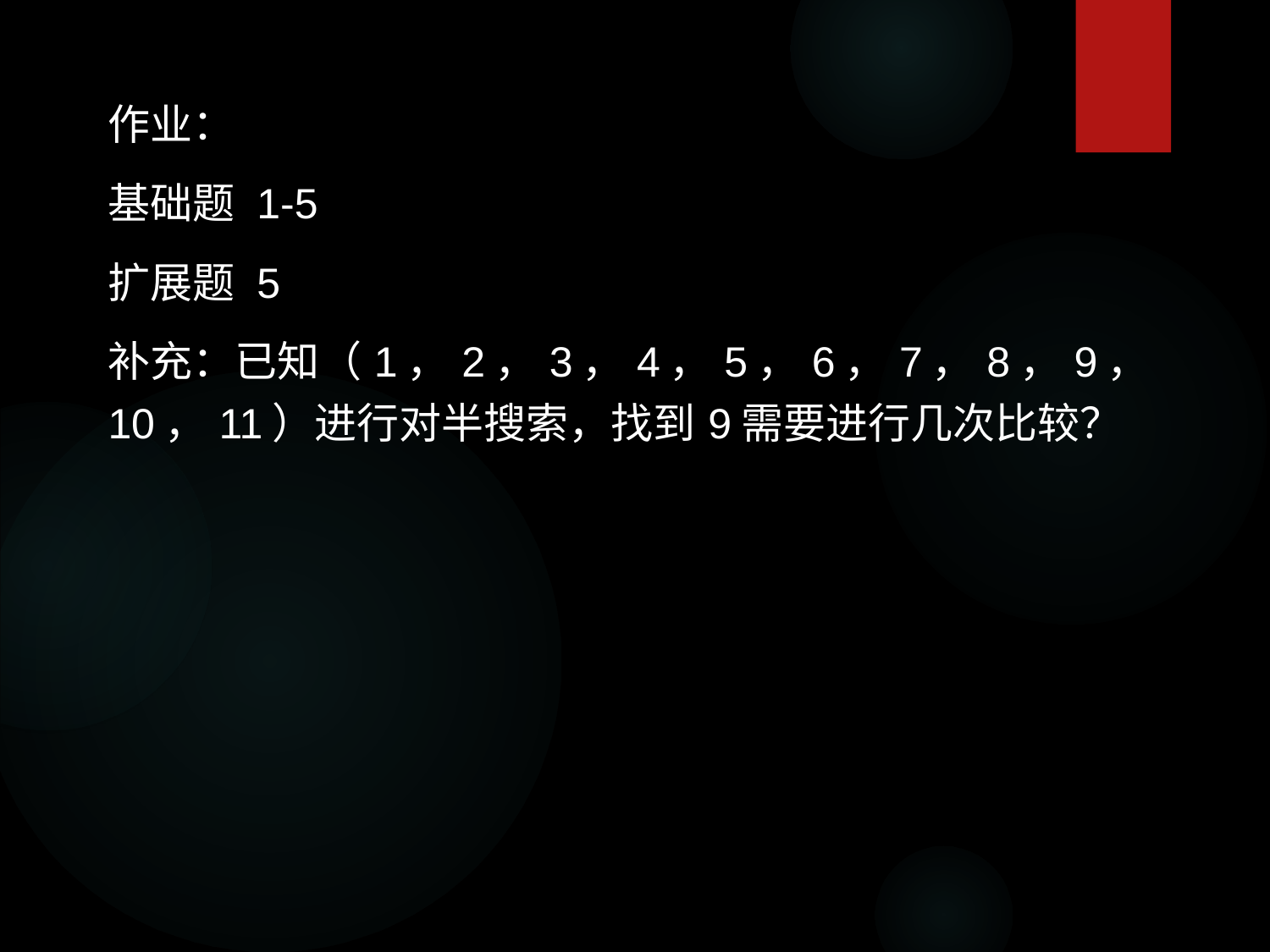

# 作业：
基础题 1-5
扩展题 5
补充：已知（1，2，3，4，5，6，7，8，9，10，11）进行对半搜索，找到9需要进行几次比较？